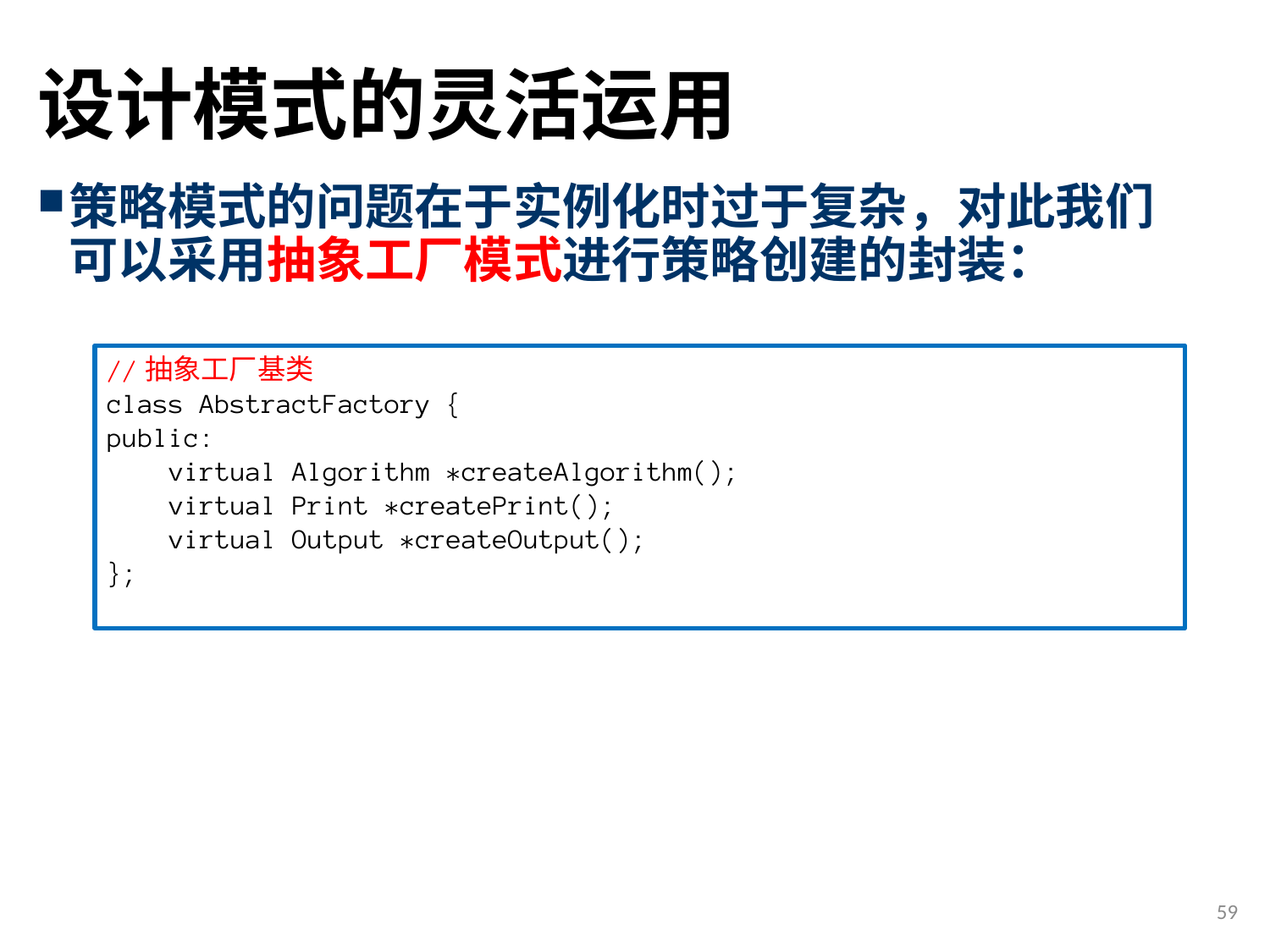

# 设计模式的灵活运用
策略模式的问题在于实例化时过于复杂，对此我们可以采用抽象工厂模式进行策略创建的封装：
//抽象工厂基类
class AbstractFactory {
public:
    virtual Algorithm *createAlgorithm();
    virtual Print *createPrint();
    virtual Output *createOutput();
};

59